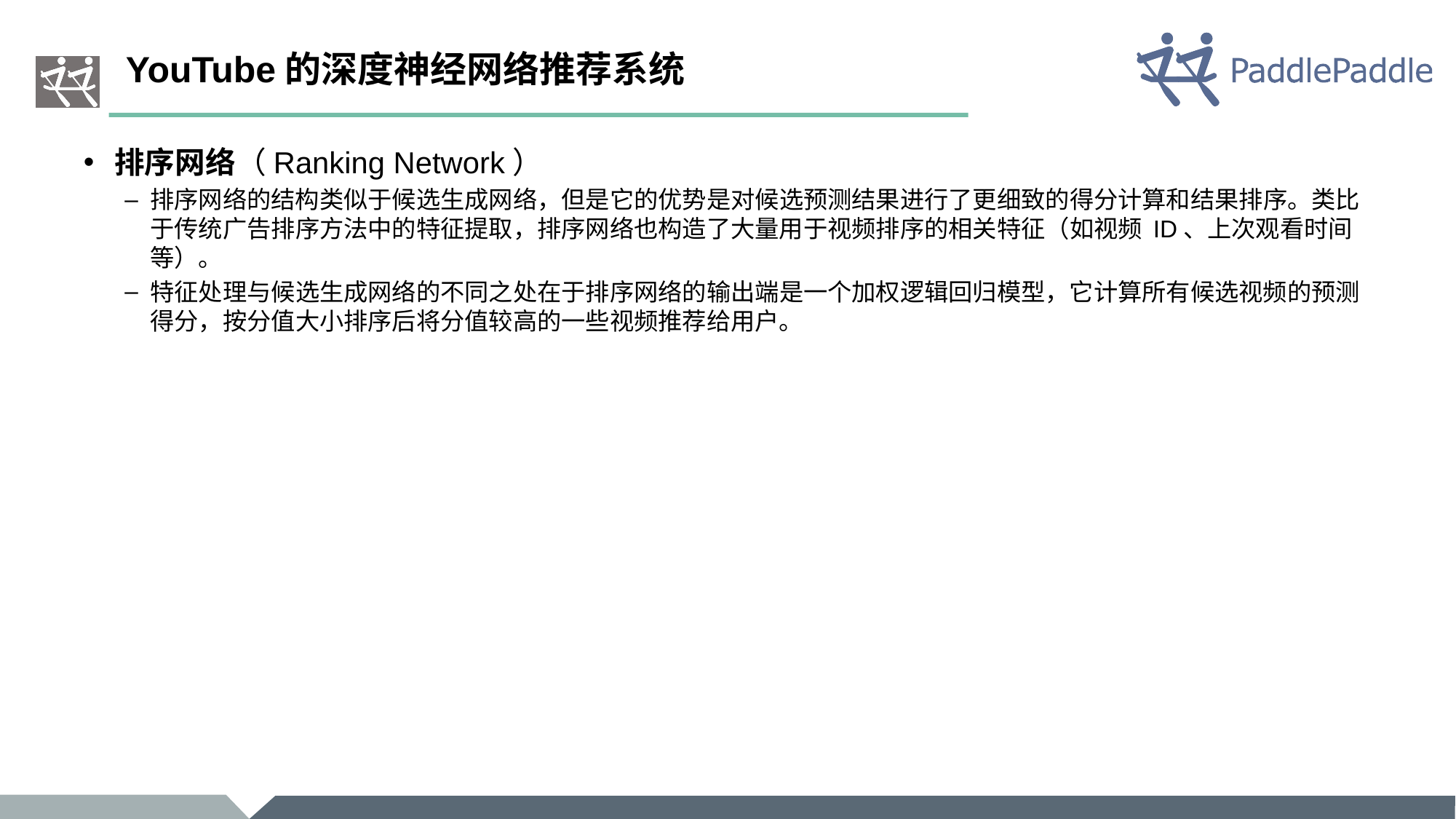

# YouTube的深度神经网络推荐系统
排序网络（Ranking Network）
排序网络的结构类似于候选生成网络，但是它的优势是对候选预测结果进行了更细致的得分计算和结果排序。类比于传统广告排序方法中的特征提取，排序网络也构造了大量用于视频排序的相关特征（如视频 ID、上次观看时间等）。
特征处理与候选生成网络的不同之处在于排序网络的输出端是一个加权逻辑回归模型，它计算所有候选视频的预测得分，按分值大小排序后将分值较高的一些视频推荐给用户。